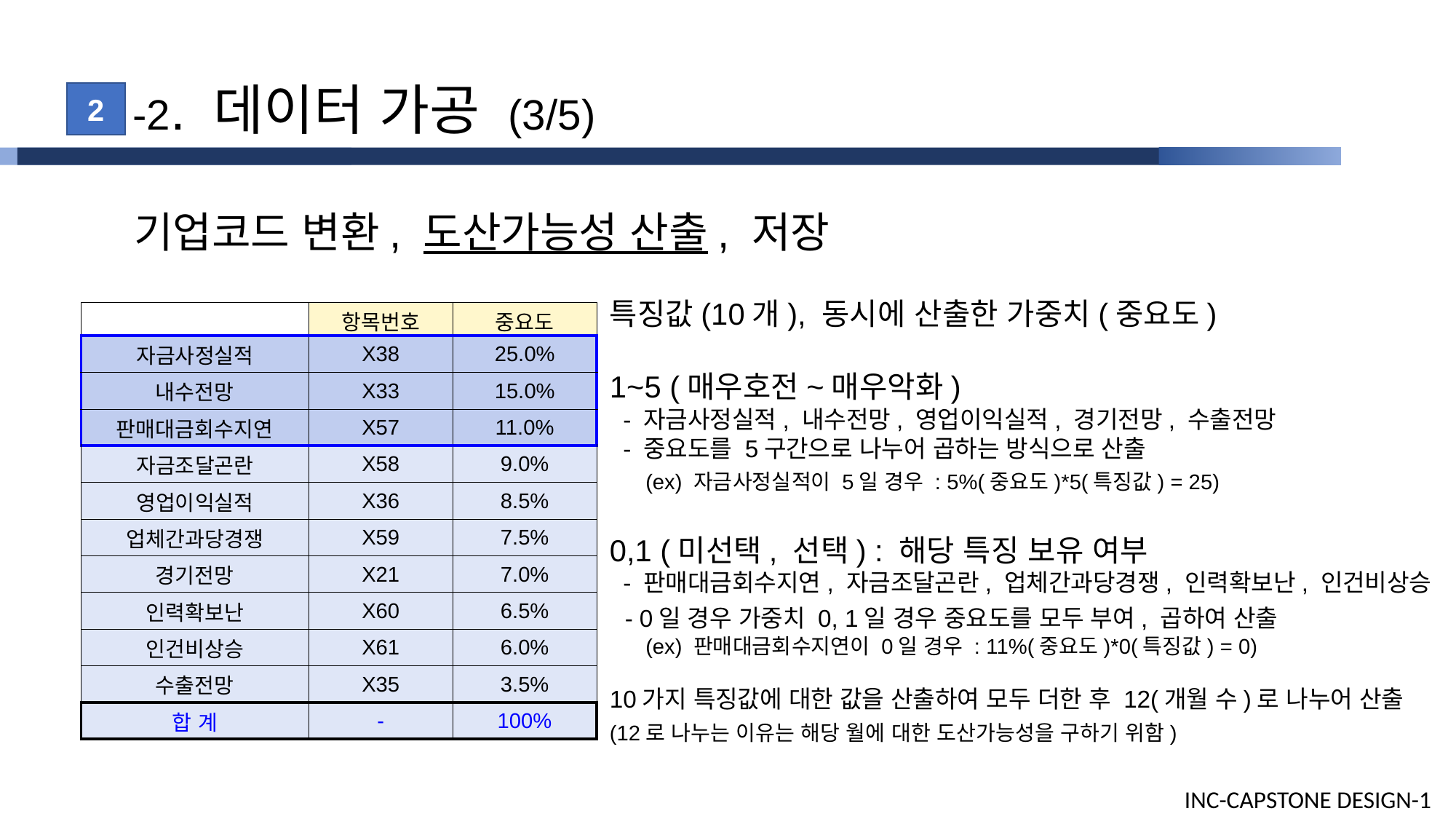

2 -2. 데이터 가공 (3/5)
2
기업코드 변환, 도산가능성 산출, 저장
특징값(10개), 동시에 산출한 가중치(중요도)

1~5 (매우호전~매우악화)
  - 자금사정실적, 내수전망, 영업이익실적, 경기전망, 수출전망
  - 중요도를 5구간으로 나누어 곱하는 방식으로 산출
      (ex) 자금사정실적이 5일 경우 : 5%(중요도)*5(특징값) = 25)

0,1 (미선택, 선택) : 해당 특징 보유 여부
  - 판매대금회수지연, 자금조달곤란, 업체간과당경쟁, 인력확보난, 인건비상승
  - 0일 경우 가중치 0, 1일 경우 중요도를 모두 부여, 곱하여 산출
      (ex) 판매대금회수지연이 0일 경우 : 11%(중요도)*0(특징값) = 0)

10가지 특징값에 대한 값을 산출하여 모두 더한 후 12(개월 수)로 나누어 산출
(12로 나누는 이유는 해당 월에 대한 도산가능성을 구하기 위함)
|  | 항목번호 | 중요도 |
| --- | --- | --- |
| 자금사정실적 | X38 | 25.0% |
| 내수전망 | X33 | 15.0% |
| 판매대금회수지연 | X57 | 11.0% |
| 자금조달곤란 | X58 | 9.0% |
| 영업이익실적 | X36 | 8.5% |
| 업체간과당경쟁 | X59 | 7.5% |
| 경기전망 | X21 | 7.0% |
| 인력확보난 | X60 | 6.5% |
| 인건비상승 | X61 | 6.0% |
| 수출전망 | X35 | 3.5% |
| 합 계 | - | 100% |